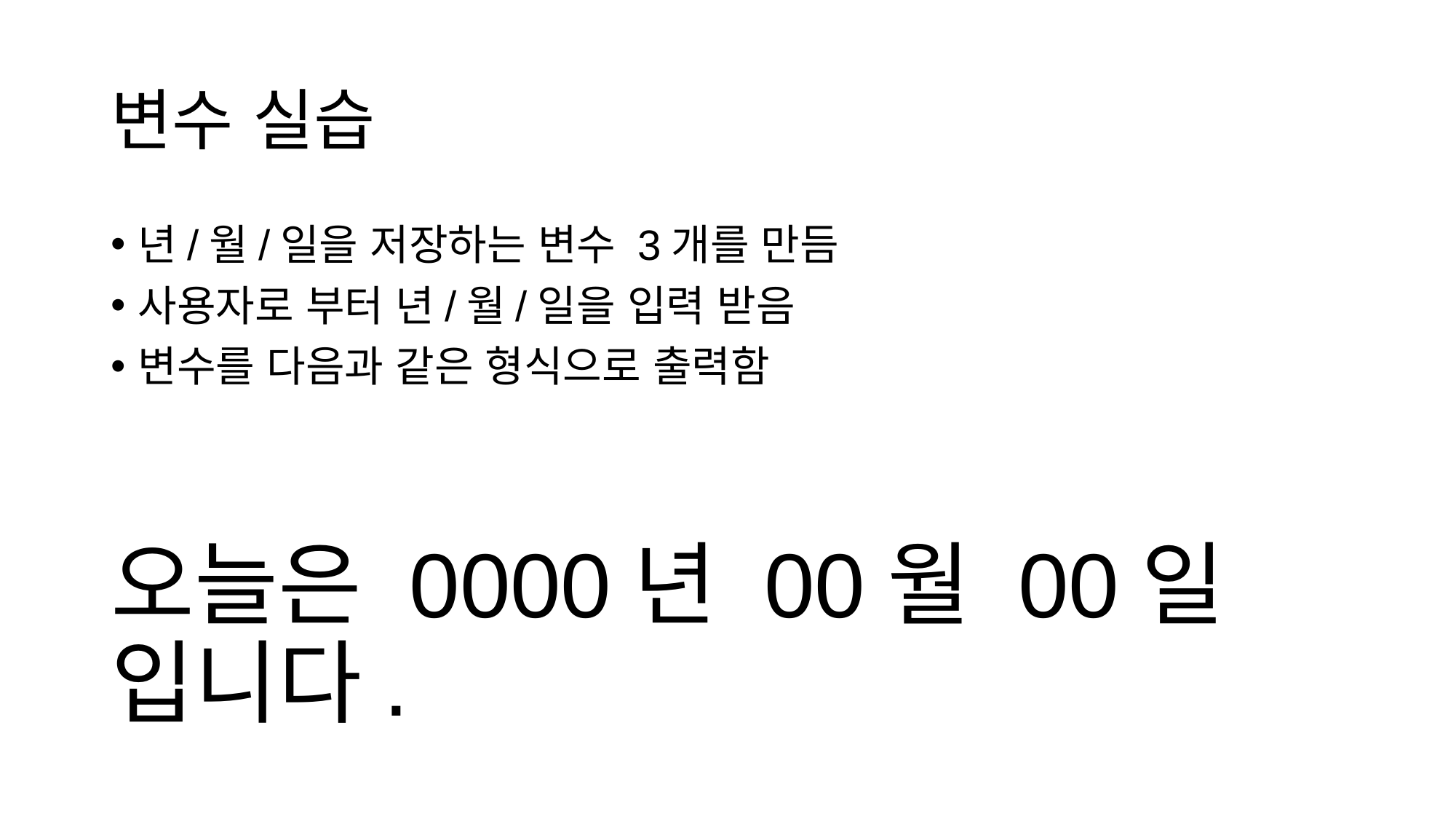

# 변수 실습
년/월/일을 저장하는 변수 3개를 만듬
사용자로 부터 년/월/일을 입력 받음
변수를 다음과 같은 형식으로 출력함

오늘은 0000년 00월 00일 입니다.